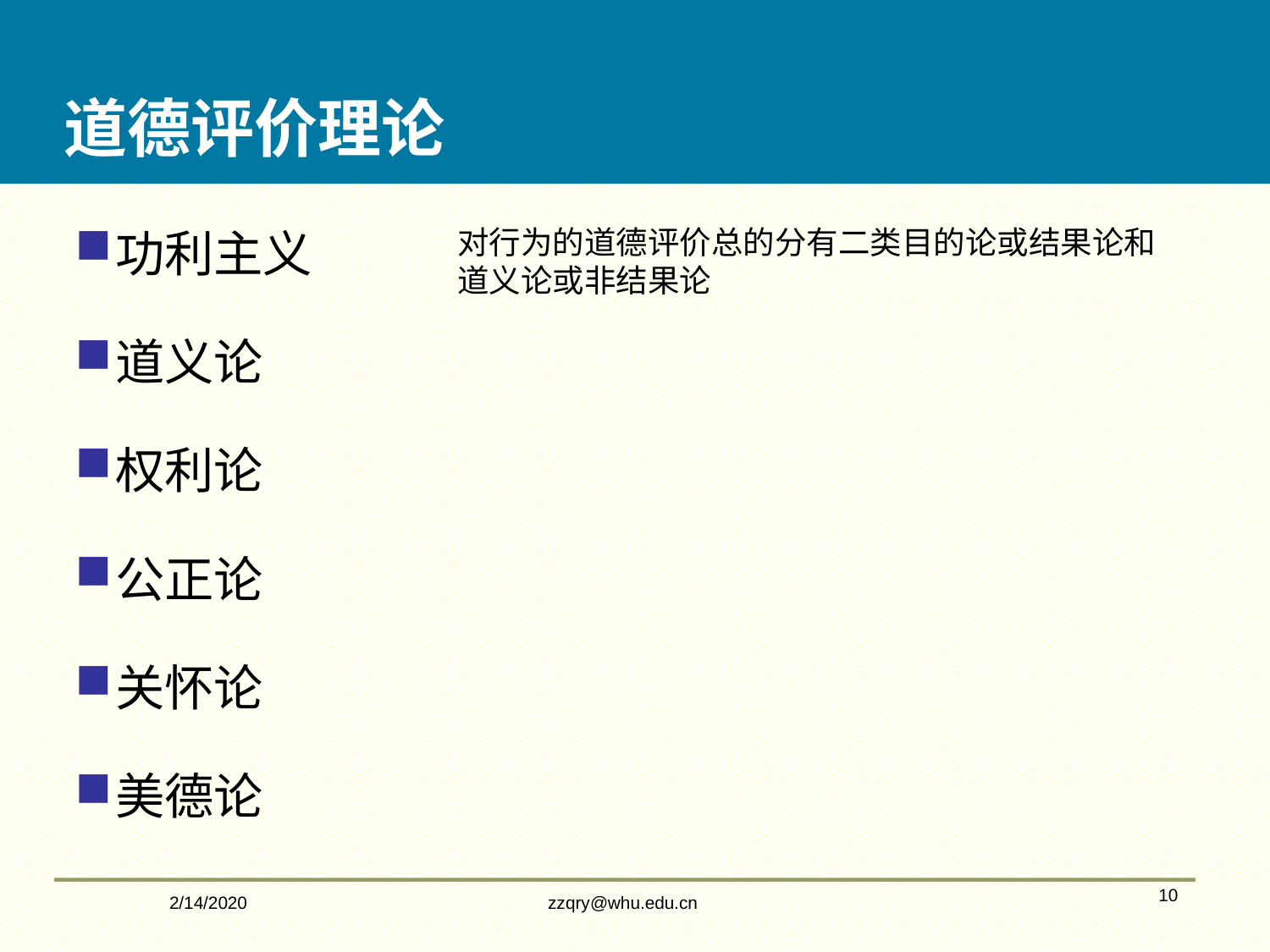

# 道德评价理论
功利主义
道义论
权利论
公正论
关怀论
美德论
对行为的道德评价总的分有二类目的论或结果论和道义论或非结果论
2/14/2020
zzqry@whu.edu.cn
10